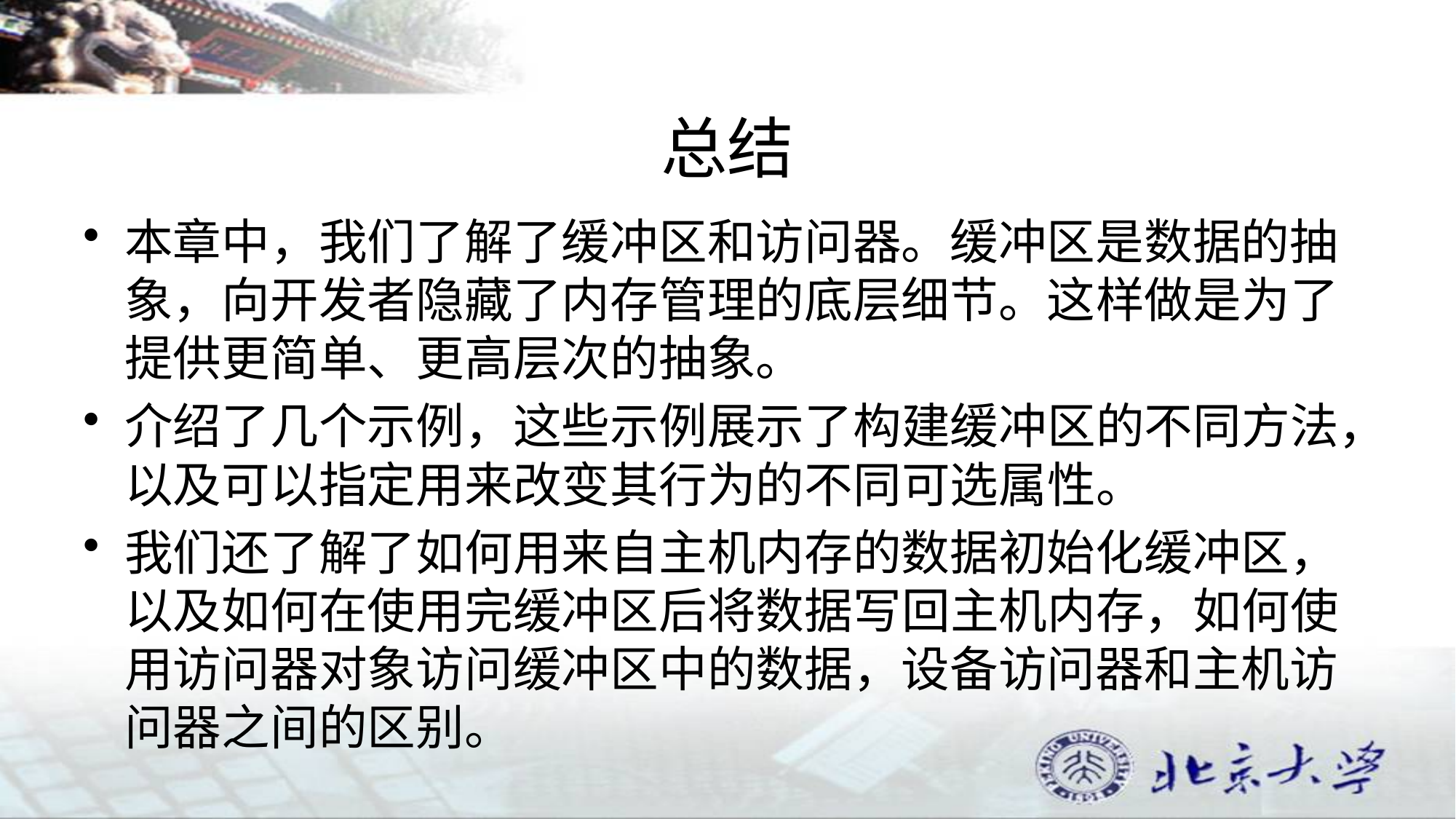

# 总结
本章中，我们了解了缓冲区和访问器。缓冲区是数据的抽象，向开发者隐藏了内存管理的底层细节。这样做是为了提供更简单、更高层次的抽象。
介绍了几个示例，这些示例展示了构建缓冲区的不同方法，以及可以指定用来改变其行为的不同可选属性。
我们还了解了如何用来自主机内存的数据初始化缓冲区，以及如何在使用完缓冲区后将数据写回主机内存，如何使用访问器对象访问缓冲区中的数据，设备访问器和主机访问器之间的区别。